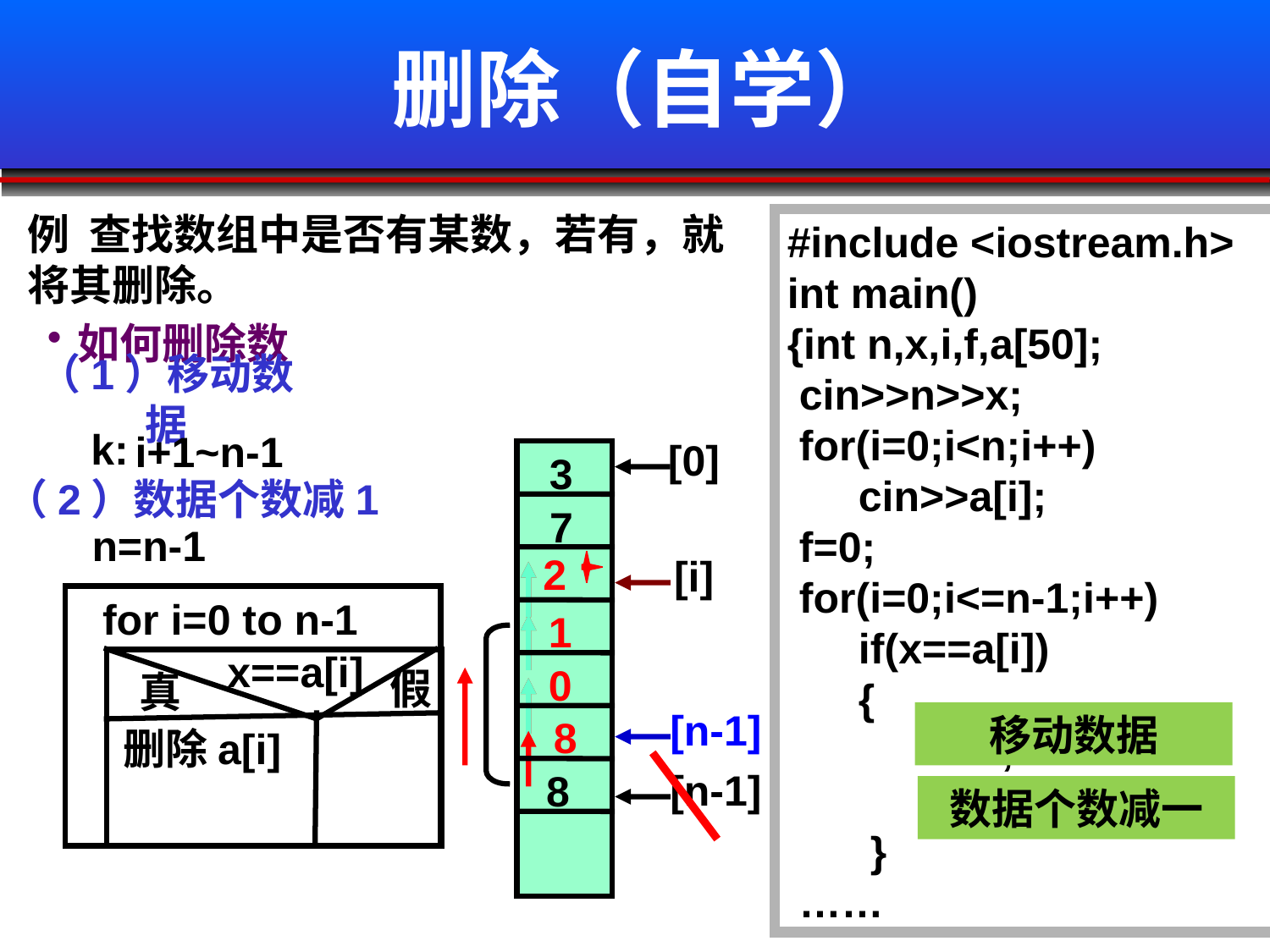

# 删除（自学）
例  查找数组中是否有某数，若有，就将其删除。
#include <iostream.h>
int main()
{int n,x,i,f,a[50];
 cin>>n>>x;
 for(i=0;i<n;i++)
      cin>>a[i];
 f=0;
 for(i=0;i<=n-1;i++)
      if(x==a[i])
      {
	  f=1;
             cout<<i<<" ";
       }
 ……
如何删除数
（1）移动数据
k:
i+1~n-1
[0]

3
（2）数据个数减1

7
n=n-1
[i]

9
2

for i=0 to n-1

2
1

x==a[i]

1
假
真
0

0
[n-1]
移动数据

8

删除a[i]

[n-1]

8

数据个数减一